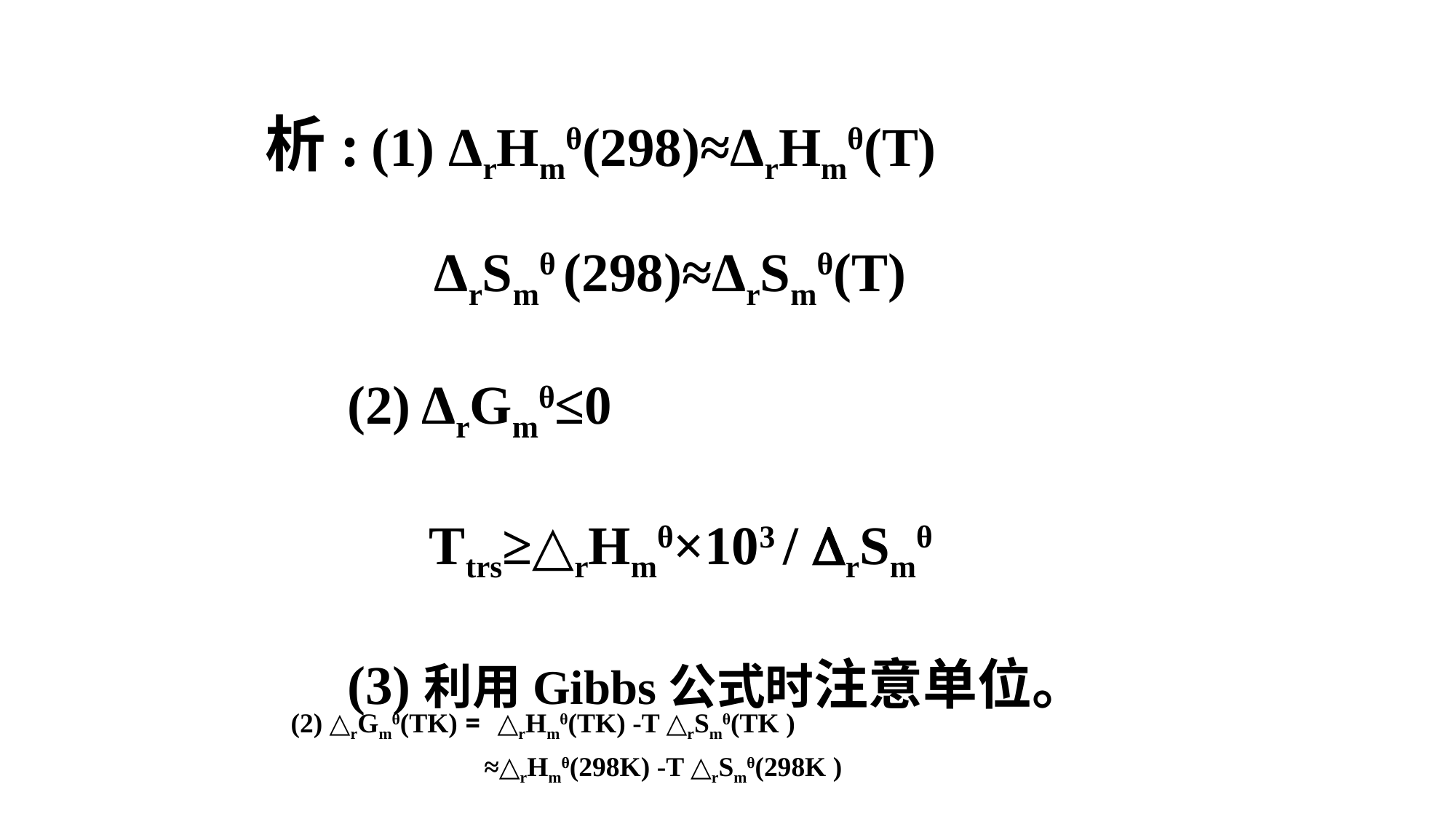

析: (1) ΔrHmθ(298)≈ΔrHmθ(T)

                ΔrSmθ (298)≈ΔrSmθ(T)

      (2) ΔrGmθ≤0

            Ttrs≥△rHmθ×103 / ΔrSmθ

      (3)利用Gibbs公式时注意单位。

(2) △rGmθ(TK) = △rHmθ(TK) -T △rSmθ(TK )
≈△rHmθ(298K) -T △rSmθ(298K )